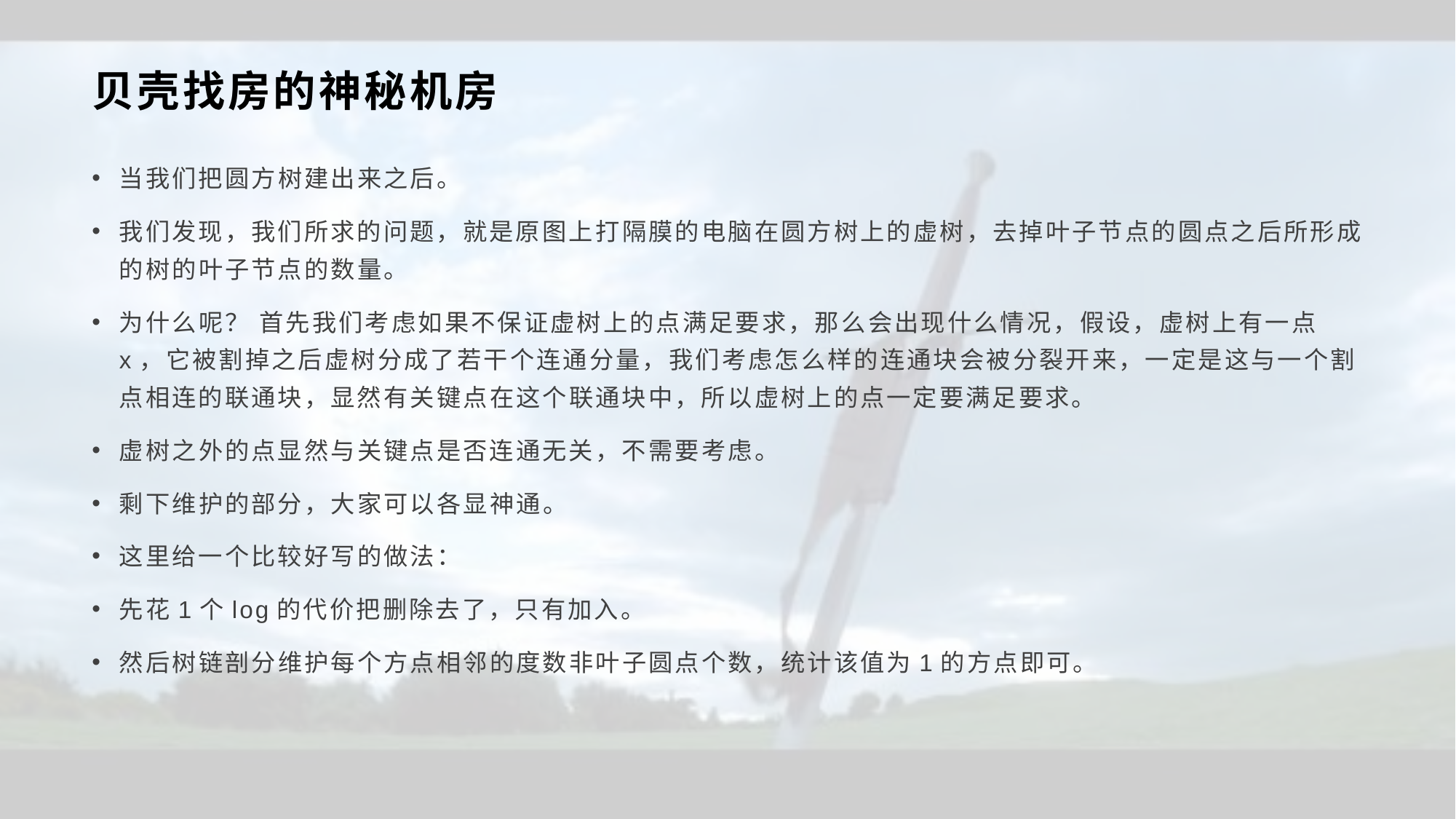

# 贝壳找房的神秘机房
当我们把圆方树建出来之后。
我们发现，我们所求的问题，就是原图上打隔膜的电脑在圆方树上的虚树，去掉叶子节点的圆点之后所形成的树的叶子节点的数量。
为什么呢？ 首先我们考虑如果不保证虚树上的点满足要求，那么会出现什么情况，假设，虚树上有一点x，它被割掉之后虚树分成了若干个连通分量，我们考虑怎么样的连通块会被分裂开来，一定是这与一个割点相连的联通块，显然有关键点在这个联通块中，所以虚树上的点一定要满足要求。
虚树之外的点显然与关键点是否连通无关，不需要考虑。
剩下维护的部分，大家可以各显神通。
这里给一个比较好写的做法：
先花1个log的代价把删除去了，只有加入。
然后树链剖分维护每个方点相邻的度数非叶子圆点个数，统计该值为1的方点即可。